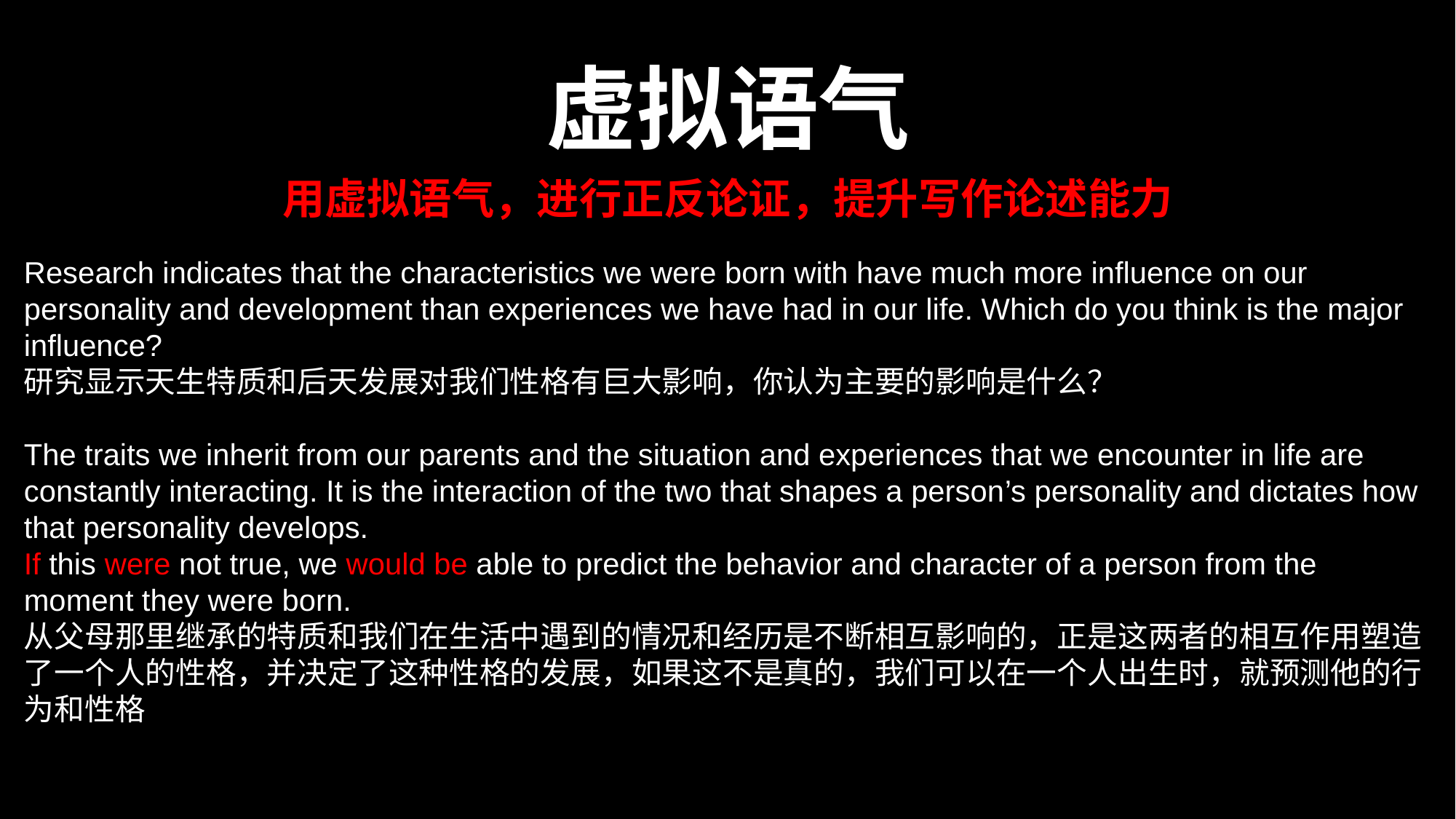

虚拟语气
用虚拟语气，进行正反论证，提升写作论述能力
Research indicates that the characteristics we were born with have much more influence on our personality and development than experiences we have had in our life. Which do you think is the major influence?
研究显示天生特质和后天发展对我们性格有巨大影响，你认为主要的影响是什么？

The traits we inherit from our parents and the situation and experiences that we encounter in life are constantly interacting. It is the interaction of the two that shapes a person’s personality and dictates how that personality develops.
If this were not true, we would be able to predict the behavior and character of a person from the moment they were born.
从父母那里继承的特质和我们在生活中遇到的情况和经历是不断相互影响的，正是这两者的相互作用塑造了一个人的性格，并决定了这种性格的发展，如果这不是真的，我们可以在一个人出生时，就预测他的行为和性格